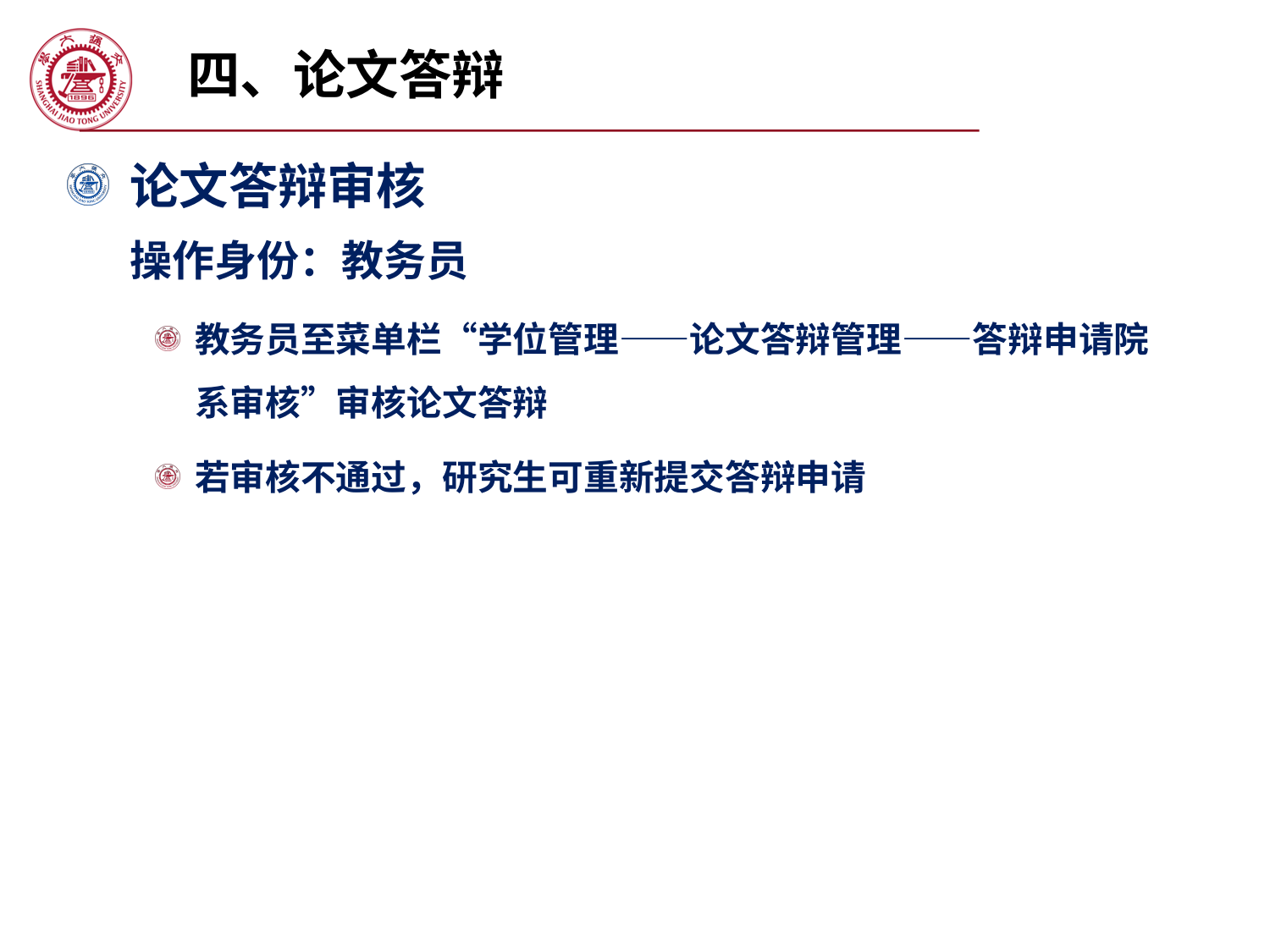

四、论文答辩
论文答辩审核
	操作身份：教务员
教务员至菜单栏“学位管理——论文答辩管理——答辩申请院系审核”审核论文答辩
若审核不通过，研究生可重新提交答辩申请